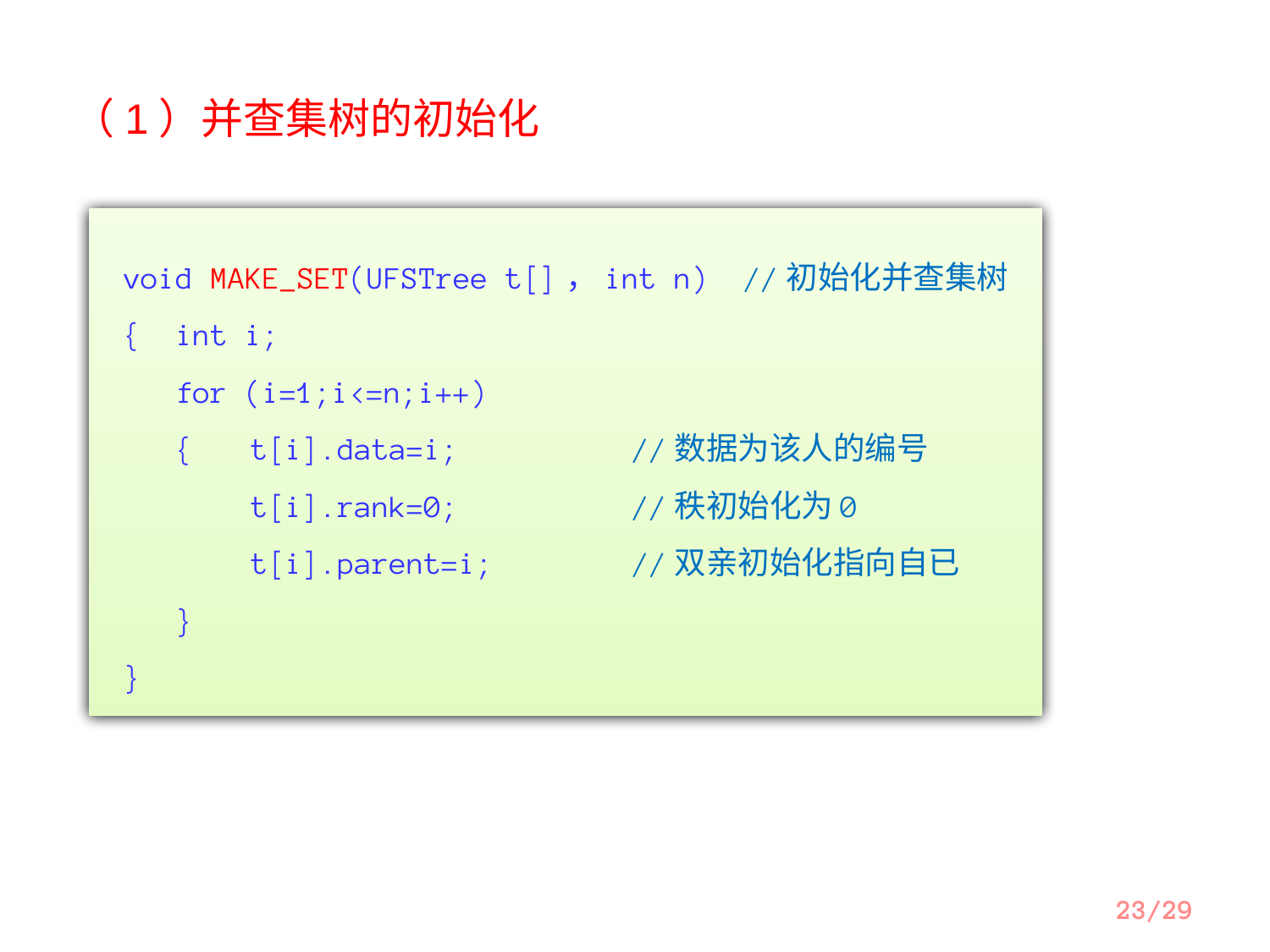

（1）并查集树的初始化
void MAKE_SET(UFSTree t[]，int n)  //初始化并查集树
{  int i;
   for (i=1;i<=n;i++)
   {	t[i].data=i;		//数据为该人的编号
	t[i].rank=0;		//秩初始化为0
	t[i].parent=i;		//双亲初始化指向自已
   }
}
23/29